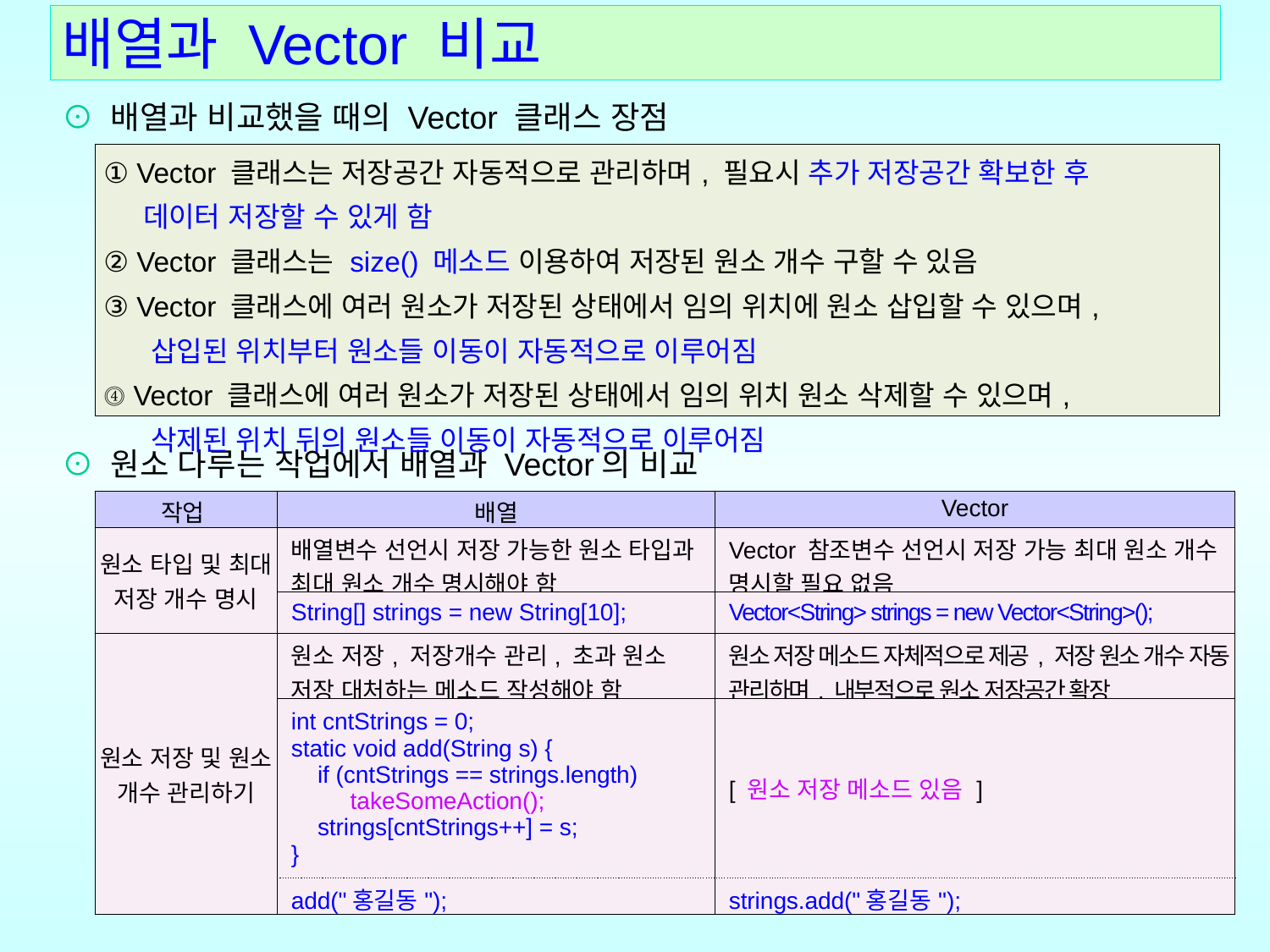

# 배열과 Vector 비교
⊙ 배열과 비교했을 때의 Vector 클래스 장점

⊙ 원소 다루는 작업에서 배열과 Vector의 비교
| ① Vector 클래스는 저장공간 자동적으로 관리하며, 필요시 추가 저장공간 확보한 후 데이터 저장할 수 있게 함 ② Vector 클래스는 size() 메소드 이용하여 저장된 원소 개수 구할 수 있음 ③ Vector 클래스에 여러 원소가 저장된 상태에서 임의 위치에 원소 삽입할 수 있으며, 삽입된 위치부터 원소들 이동이 자동적으로 이루어짐 ⓸ Vector 클래스에 여러 원소가 저장된 상태에서 임의 위치 원소 삭제할 수 있으며, 삭제된 위치 뒤의 원소들 이동이 자동적으로 이루어짐 |
| --- |
| 작업 | 배열 | Vector |
| --- | --- | --- |
| 원소 타입 및 최대 저장 개수 명시 | 배열변수 선언시 저장 가능한 원소 타입과 최대 원소 개수 명시해야 함 | Vector 참조변수 선언시 저장 가능 최대 원소 개수 명시할 필요 없음 |
|  | String[] strings = new String[10]; | Vector<String> strings = new Vector<String>(); |
| 원소 저장 및 원소 개수 관리하기 | 원소 저장, 저장개수 관리, 초과 원소 저장 대처하는 메소드 작성해야 함 | 원소 저장 메소드 자체적으로 제공, 저장 원소 개수 자동 관리하며, 내부적으로 원소 저장공간 확장 |
|  | int cntStrings = 0; static void add(String s) { if (cntStrings == strings.length) takeSomeAction(); strings[cntStrings++] = s; } | [ 원소 저장 메소드 있음 ] |
|  | add("홍길동"); | strings.add("홍길동"); |